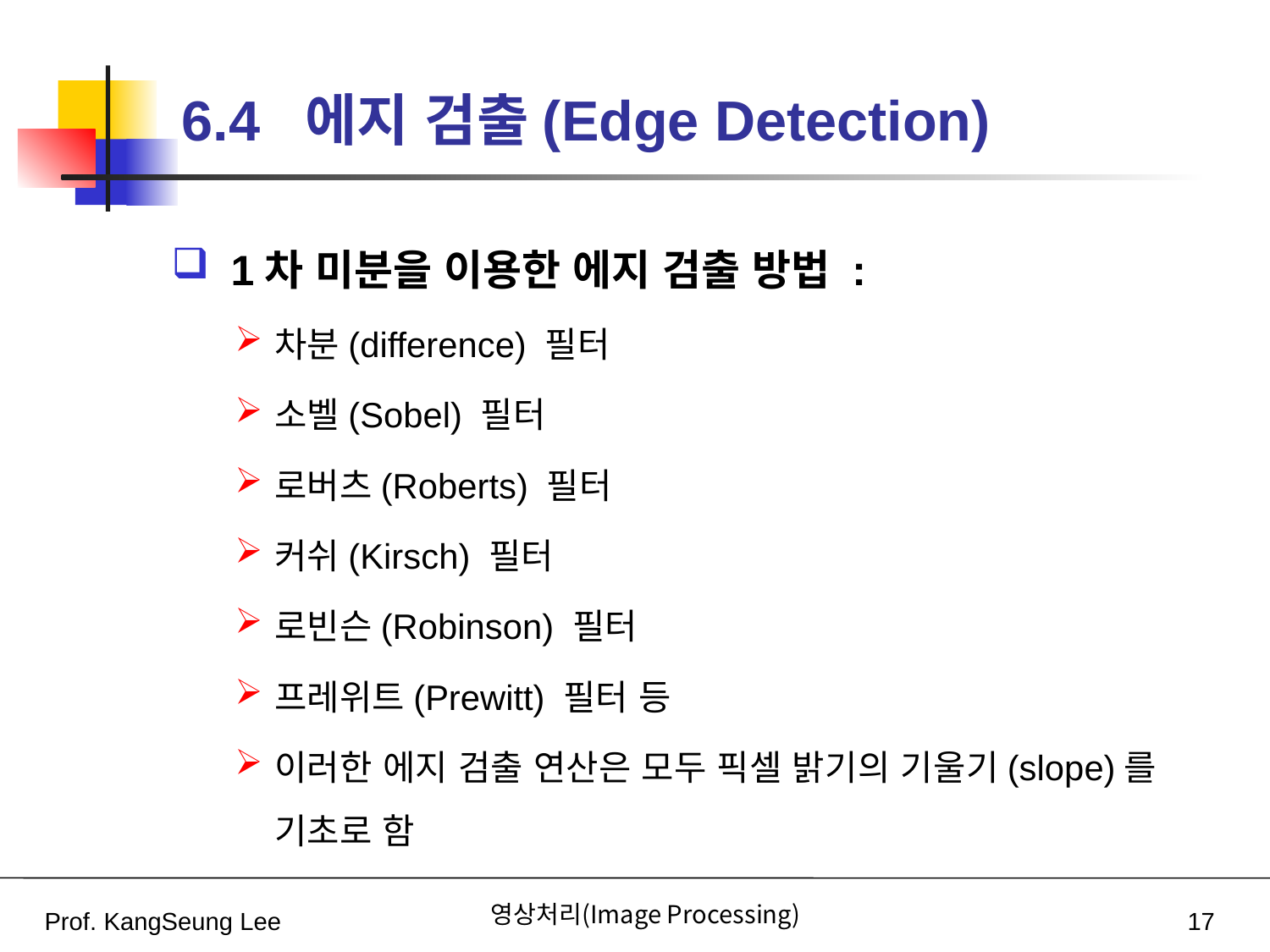

6.4  에지 검출(Edge Detection)
 1차 미분을 이용한 에지 검출 방법 :
차분(difference) 필터
소벨(Sobel) 필터
로버츠(Roberts) 필터
커쉬(Kirsch) 필터
로빈슨(Robinson) 필터
프레위트(Prewitt) 필터 등
이러한 에지 검출 연산은 모두 픽셀 밝기의 기울기(slope)를 기초로 함
Prof. KangSeung Lee
영상처리(Image Processing)
17